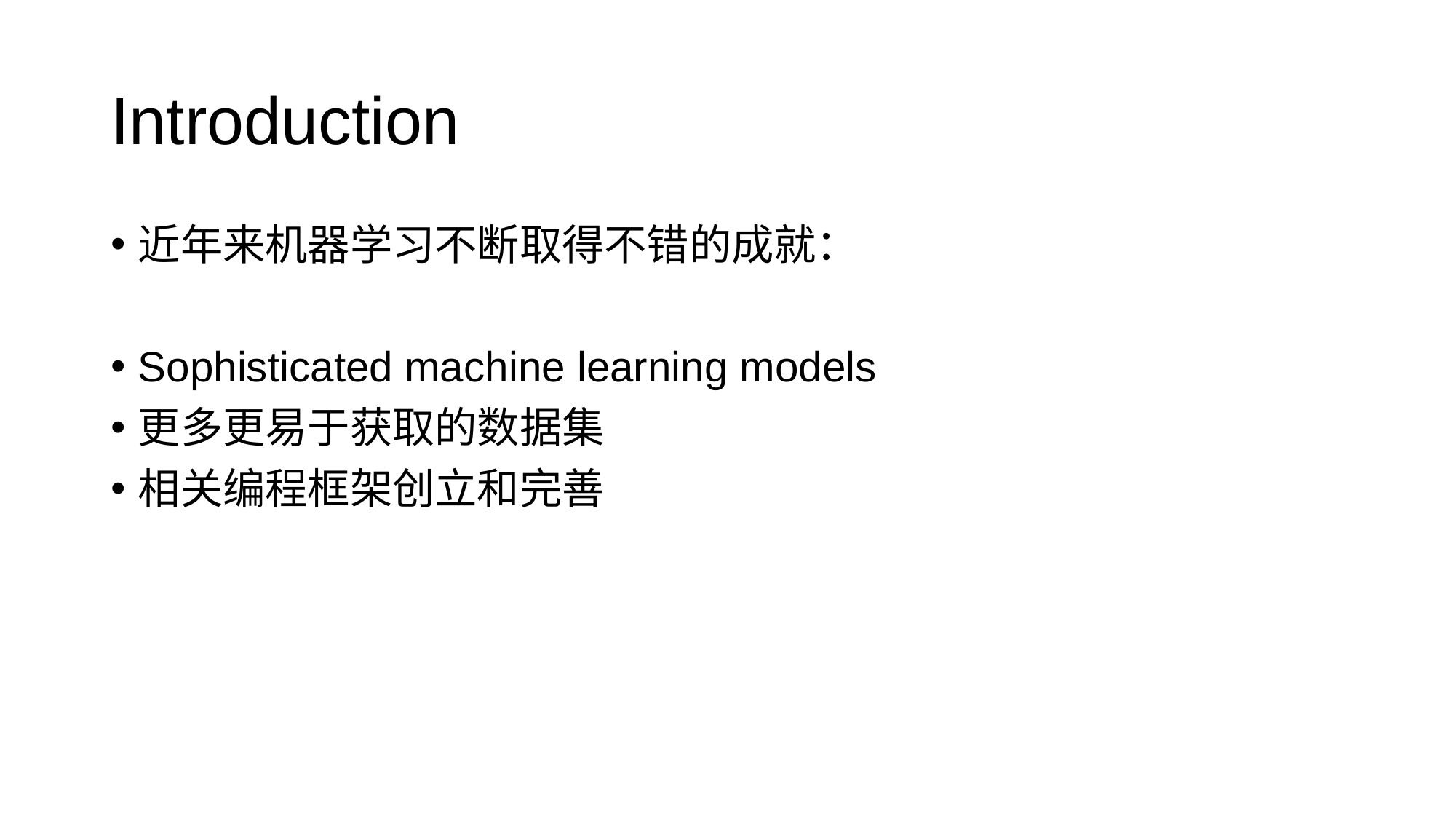

# Introduction
近年来机器学习不断取得不错的成就：

Sophisticated machine learning models
更多更易于获取的数据集
相关编程框架创立和完善